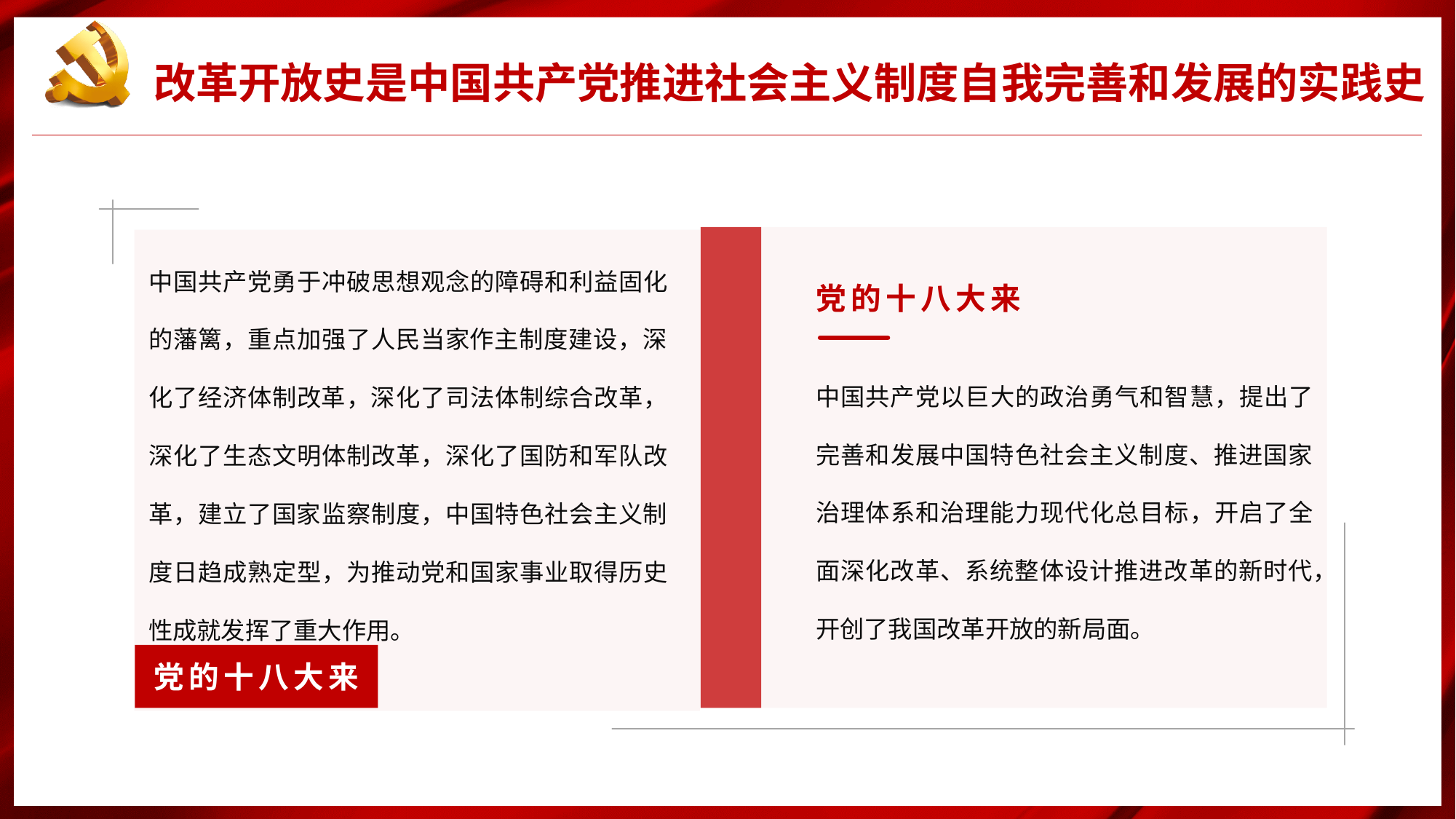

中国共产党勇于冲破思想观念的障碍和利益固化的藩篱，重点加强了人民当家作主制度建设，深化了经济体制改革，深化了司法体制综合改革，深化了生态文明体制改革，深化了国防和军队改革，建立了国家监察制度，中国特色社会主义制度日趋成熟定型，为推动党和国家事业取得历史性成就发挥了重大作用。
党的十八大来
中国共产党以巨大的政治勇气和智慧，提出了完善和发展中国特色社会主义制度、推进国家治理体系和治理能力现代化总目标，开启了全面深化改革、系统整体设计推进改革的新时代，开创了我国改革开放的新局面。
党的十八大来